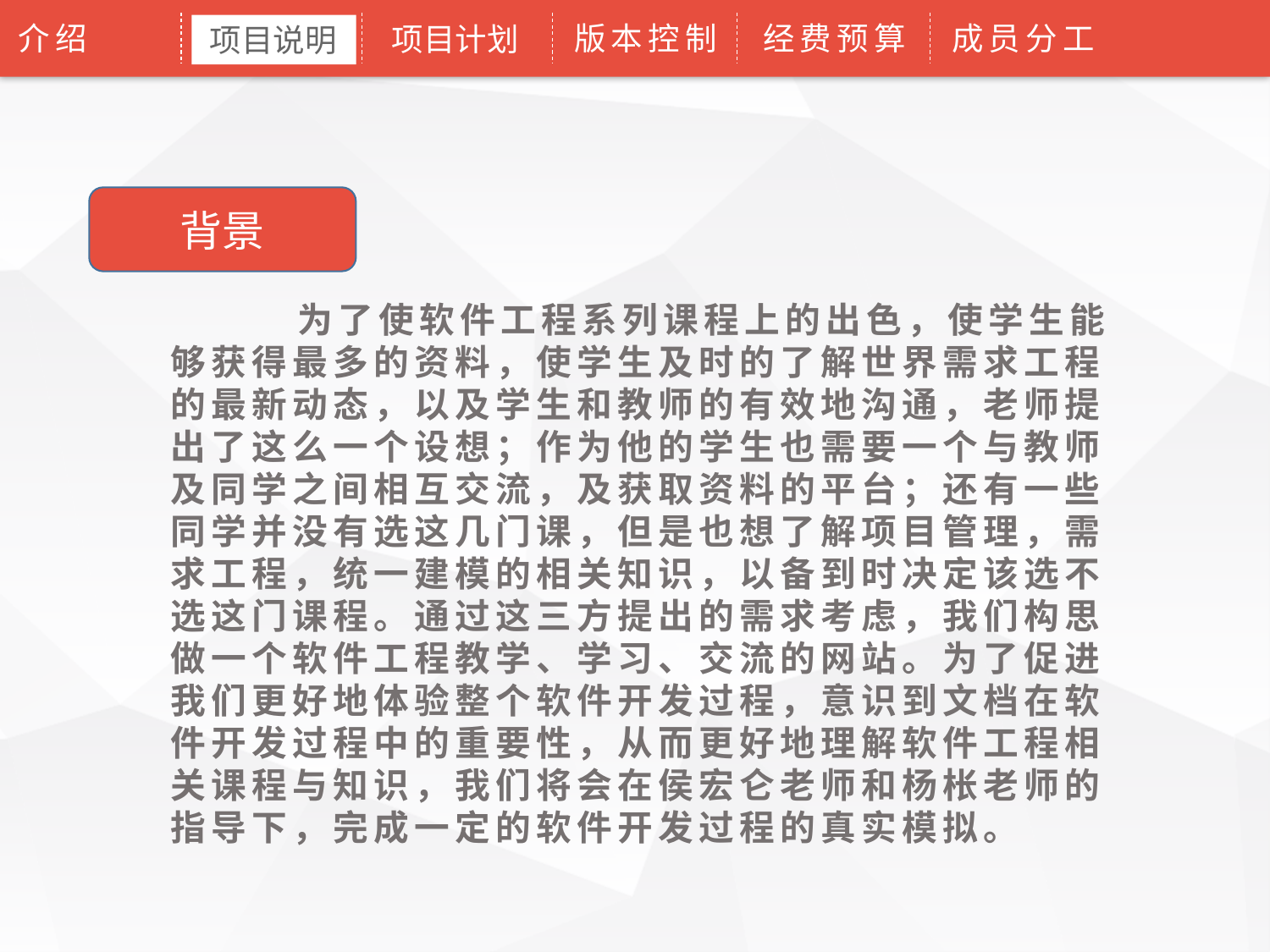

介绍
版本控制
经费预算
成员分工
项目计划
项目说明

背景
	为了使软件工程系列课程上的出色，使学生能够获得最多的资料，使学生及时的了解世界需求工程的最新动态，以及学生和教师的有效地沟通，老师提出了这么一个设想；作为他的学生也需要一个与教师及同学之间相互交流，及获取资料的平台；还有一些同学并没有选这几门课，但是也想了解项目管理，需求工程，统一建模的相关知识，以备到时决定该选不选这门课程。通过这三方提出的需求考虑，我们构思做一个软件工程教学、学习、交流的网站。为了促进我们更好地体验整个软件开发过程，意识到文档在软件开发过程中的重要性，从而更好地理解软件工程相关课程与知识，我们将会在侯宏仑老师和杨枨老师的指导下，完成一定的软件开发过程的真实模拟。